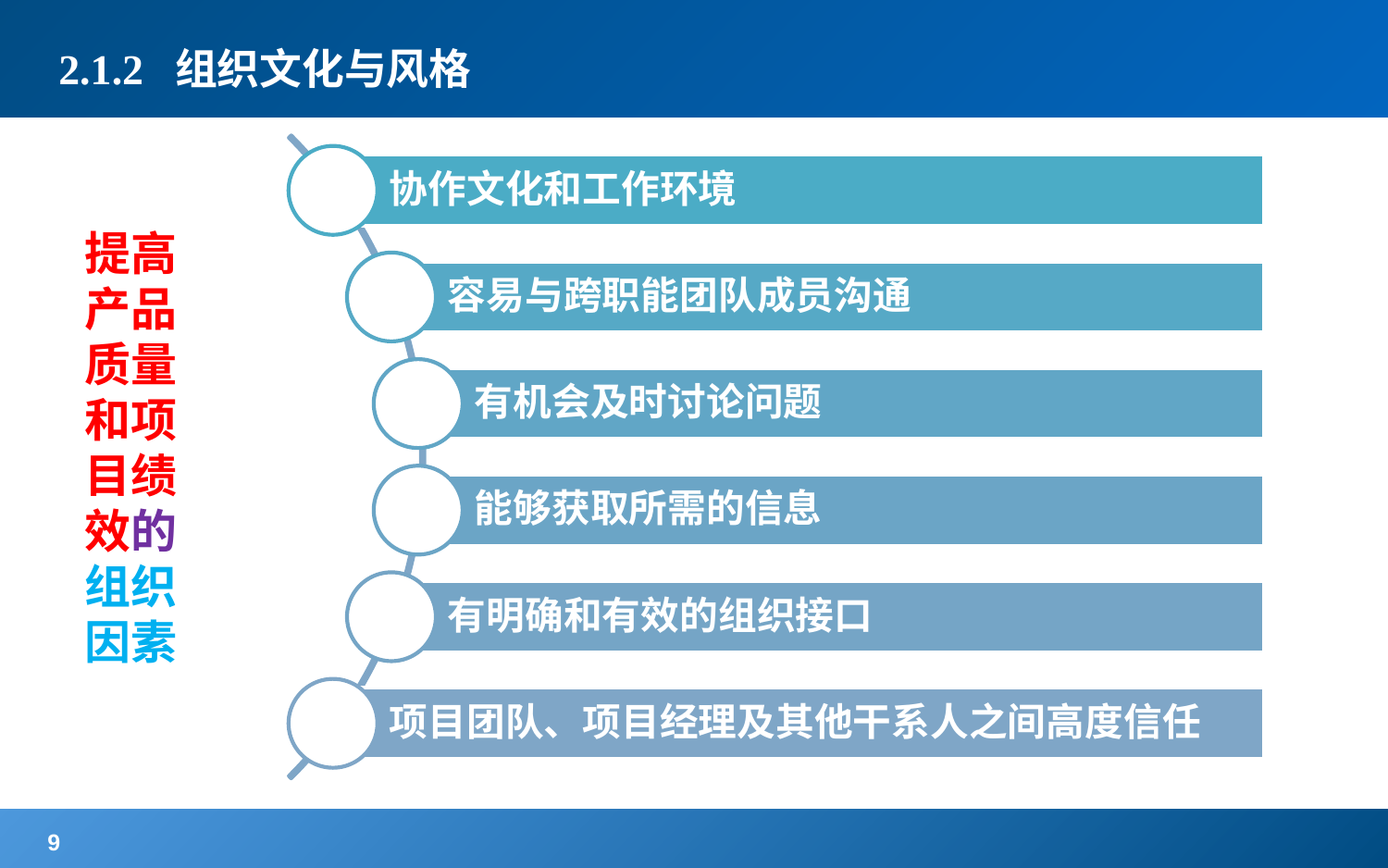

# 2.1.2  组织文化与风格
协作文化和工作环境
容易与跨职能团队成员沟通
有机会及时讨论问题
能够获取所需的信息
有明确和有效的组织接口
项目团队、项目经理及其他干系人之间高度信任

提高产品质量和项目绩效的组织因素